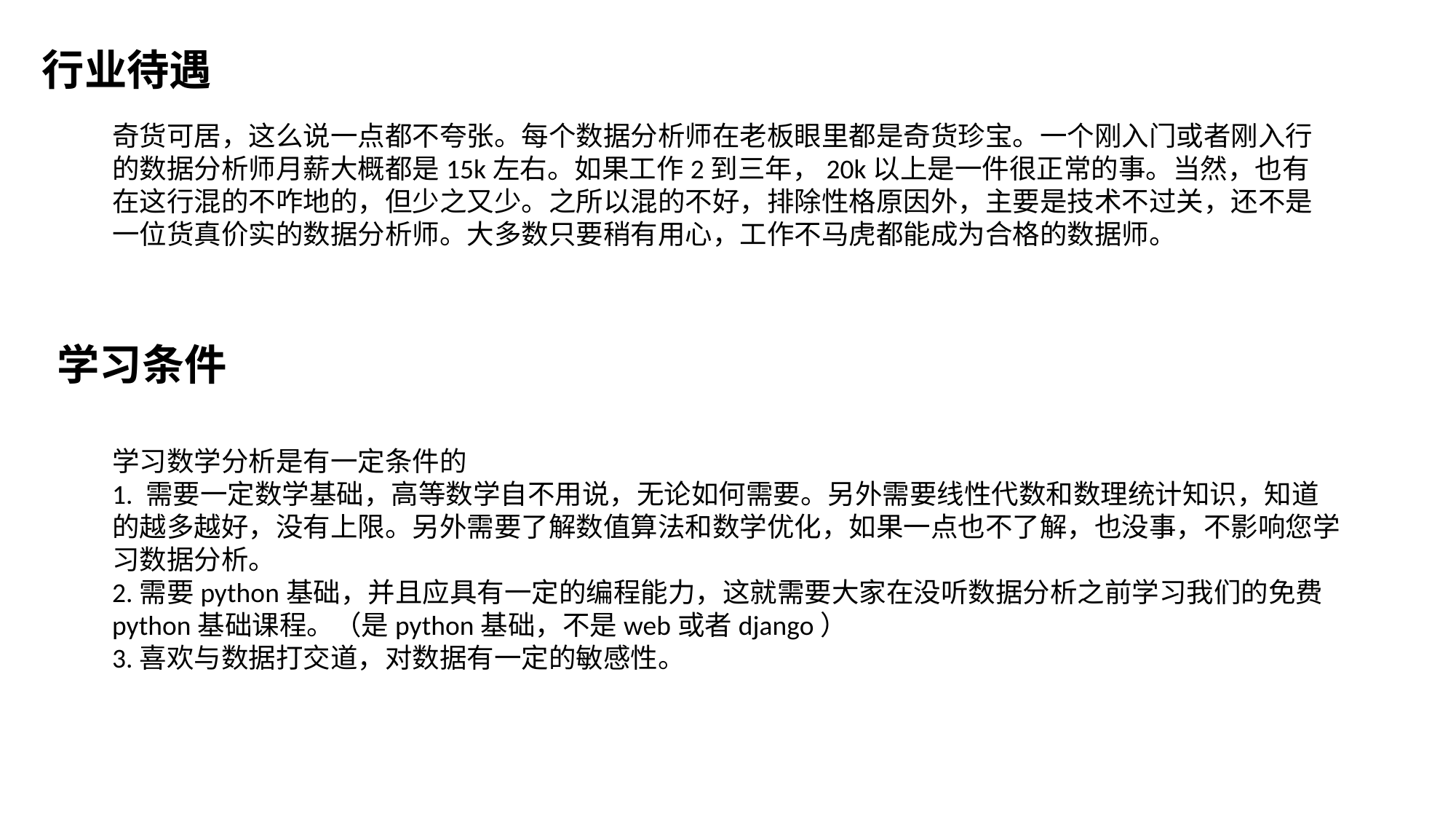

行业待遇
奇货可居，这么说一点都不夸张。每个数据分析师在老板眼里都是奇货珍宝。一个刚入门或者刚入行的数据分析师月薪大概都是15k左右。如果工作2到三年，20k以上是一件很正常的事。当然，也有在这行混的不咋地的，但少之又少。之所以混的不好，排除性格原因外，主要是技术不过关，还不是一位货真价实的数据分析师。大多数只要稍有用心，工作不马虎都能成为合格的数据师。
学习条件
学习数学分析是有一定条件的
1. 需要一定数学基础，高等数学自不用说，无论如何需要。另外需要线性代数和数理统计知识，知道的越多越好，没有上限。另外需要了解数值算法和数学优化，如果一点也不了解，也没事，不影响您学习数据分析。
2.需要python基础，并且应具有一定的编程能力，这就需要大家在没听数据分析之前学习我们的免费python基础课程。（是python基础，不是web或者django）
3.喜欢与数据打交道，对数据有一定的敏感性。

4